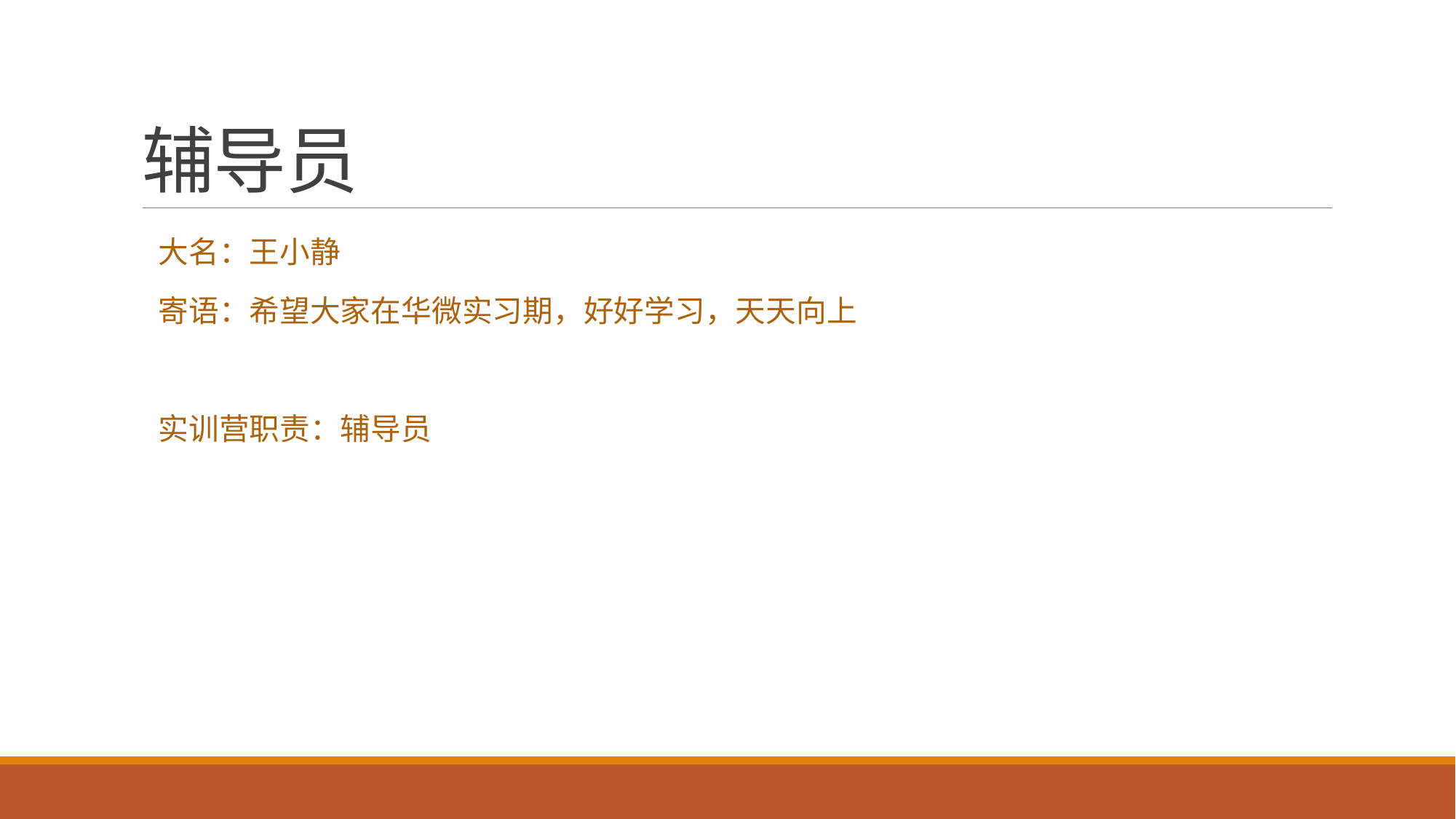

# 辅导员
大名：王小静
寄语：希望大家在华微实习期，好好学习，天天向上

实训营职责：辅导员